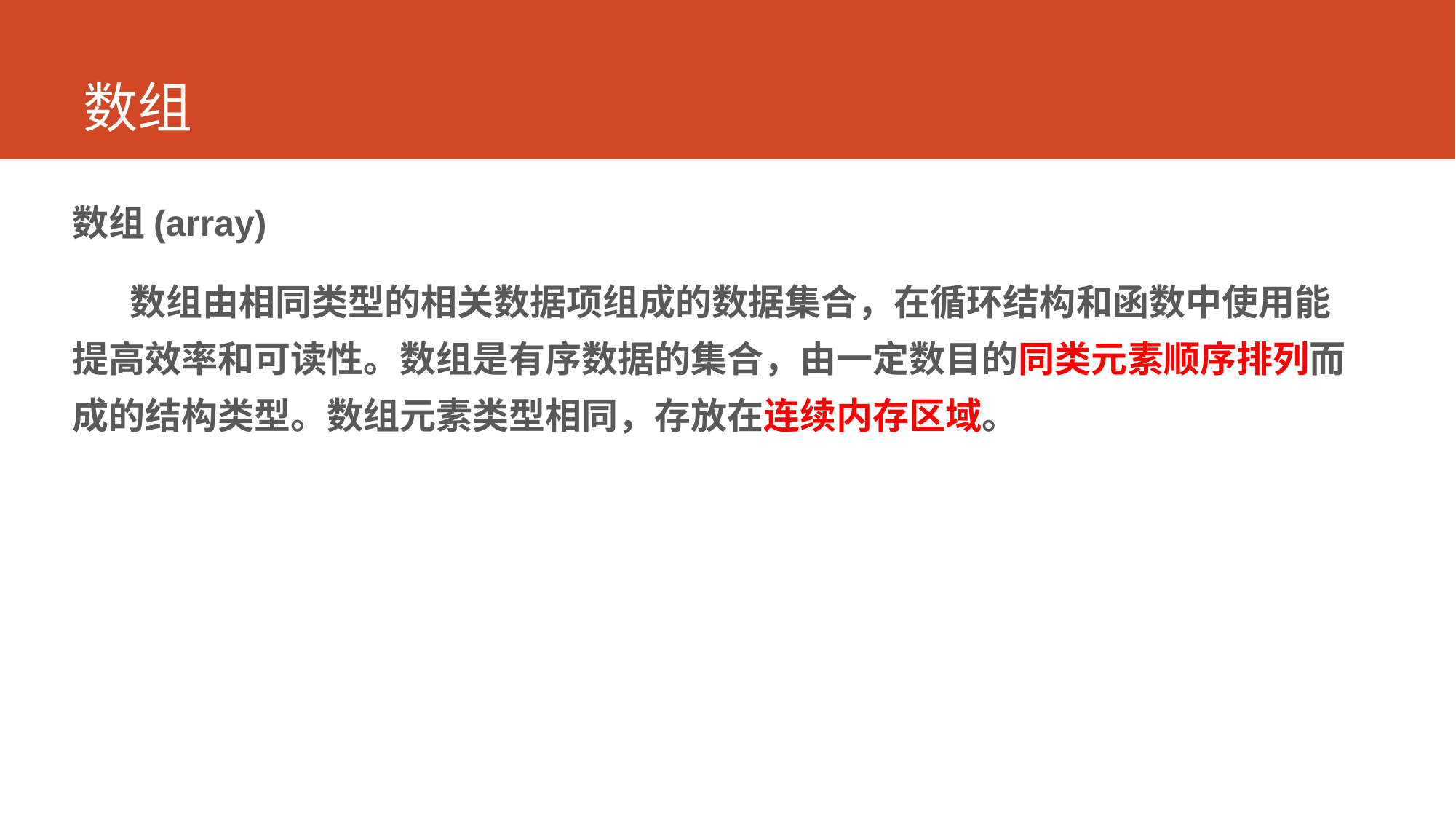

# 数组
数组(array)
      数组由相同类型的相关数据项组成的数据集合，在循环结构和函数中使用能提高效率和可读性。数组是有序数据的集合，由一定数目的同类元素顺序排列而成的结构类型。数组元素类型相同，存放在连续内存区域。